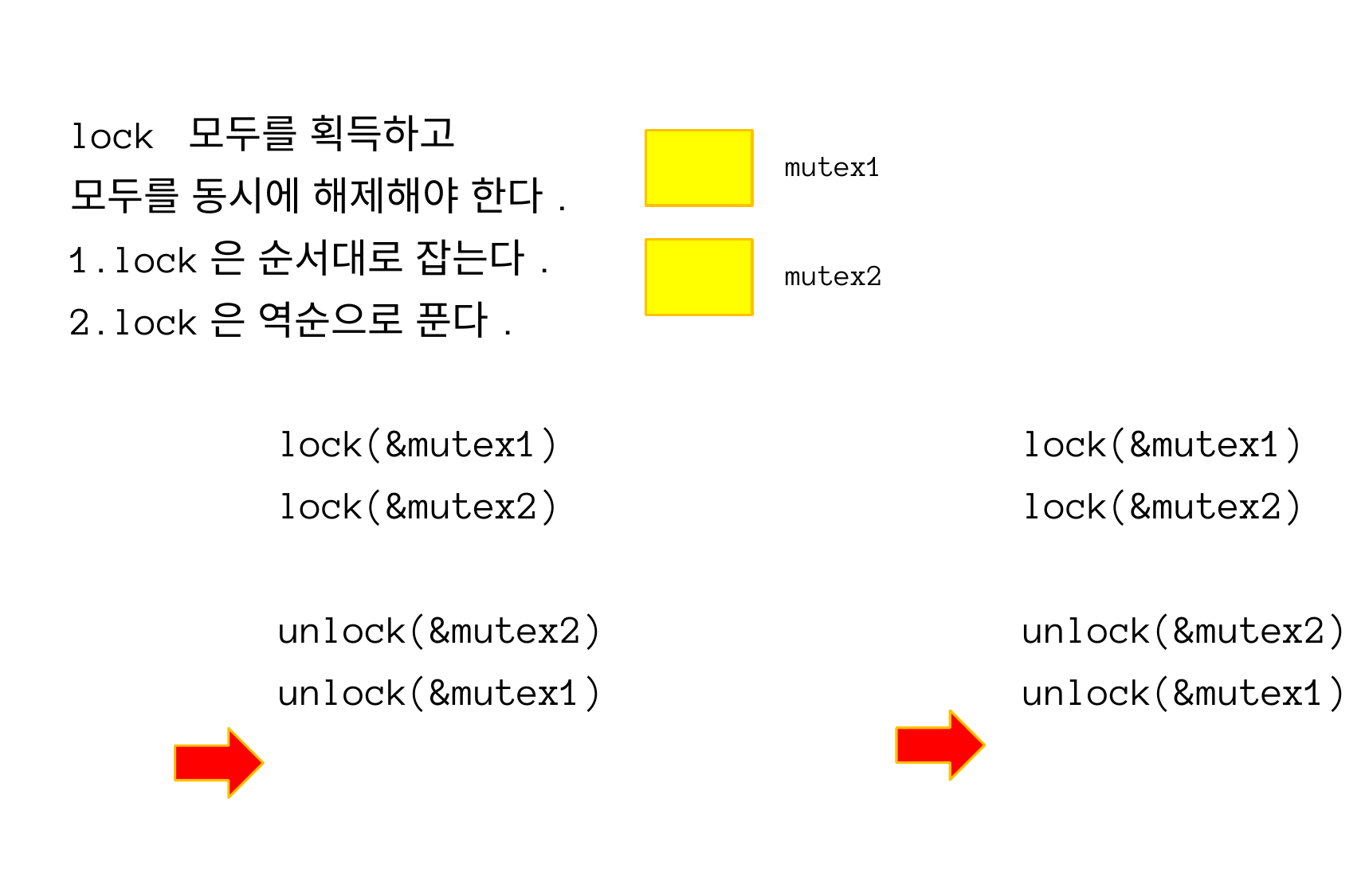

lock 모두를 획득하고
모두를 동시에 해제해야 한다.
1.lock은 순서대로 잡는다.
2.lock은 역순으로 푼다.

mutex1

mutex2
lock(&mutex1)
lock(&mutex2)

unlock(&mutex2)
unlock(&mutex1)

lock(&mutex1)
lock(&mutex2)

unlock(&mutex2)
unlock(&mutex1)